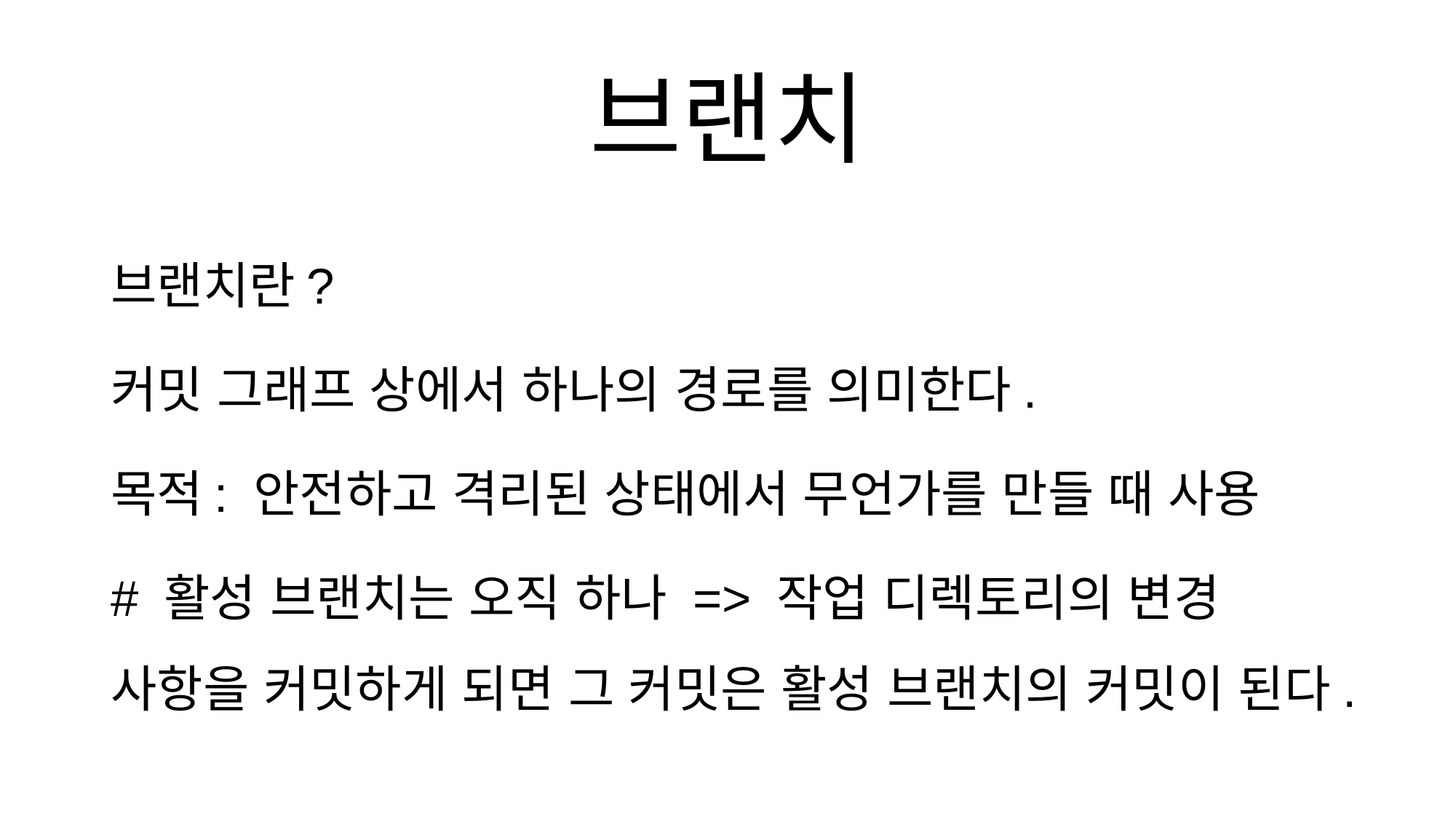

# 브랜치
브랜치란?
커밋 그래프 상에서 하나의 경로를 의미한다.
목적: 안전하고 격리된 상태에서 무언가를 만들 때 사용
# 활성 브랜치는 오직 하나 => 작업 디렉토리의 변경 사항을 커밋하게 되면 그 커밋은 활성 브랜치의 커밋이 된다.